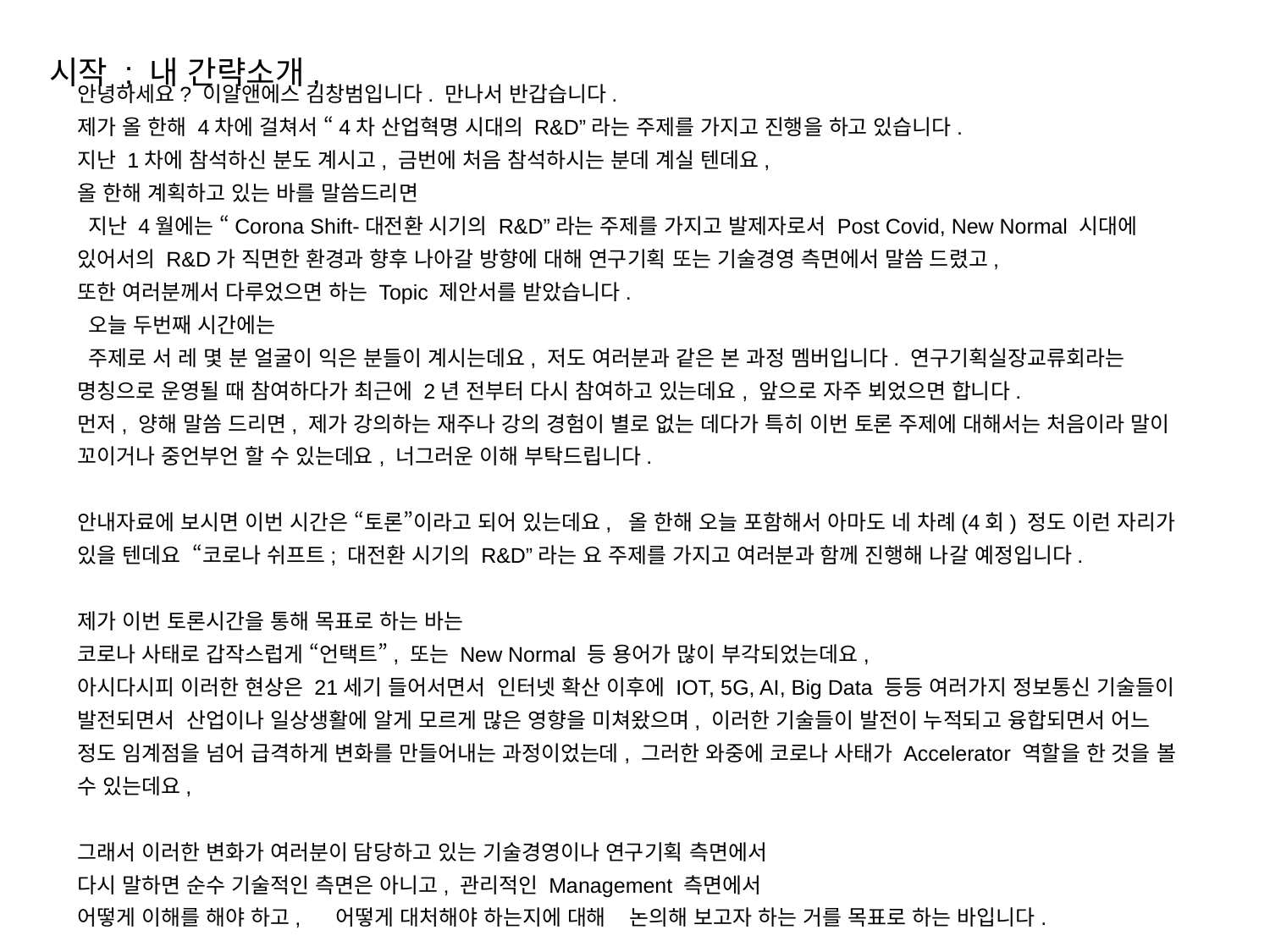

시작 ; 내 간략소개,
안녕하세요? 이알앤에스 김창범입니다. 만나서 반갑습니다.
제가 올 한해 4차에 걸쳐서 “4차 산업혁명 시대의 R&D”라는 주제를 가지고 진행을 하고 있습니다.
지난 1차에 참석하신 분도 계시고, 금번에 처음 참석하시는 분데 계실 텐데요,
올 한해 계획하고 있는 바를 말씀드리면
 지난 4월에는 “Corona Shift-대전환 시기의 R&D”라는 주제를 가지고 발제자로서 Post Covid, New Normal 시대에 있어서의 R&D가 직면한 환경과 향후 나아갈 방향에 대해 연구기획 또는 기술경영 측면에서 말씀 드렸고,
또한 여러분께서 다루었으면 하는 Topic 제안서를 받았습니다.
 오늘 두번째 시간에는
 주제로 서 레 몇 분 얼굴이 익은 분들이 계시는데요, 저도 여러분과 같은 본 과정 멤버입니다. 연구기획실장교류회라는 명칭으로 운영될 때 참여하다가 최근에 2년 전부터 다시 참여하고 있는데요, 앞으로 자주 뵈었으면 합니다.
먼저, 양해 말씀 드리면, 제가 강의하는 재주나 강의 경험이 별로 없는 데다가 특히 이번 토론 주제에 대해서는 처음이라 말이 꼬이거나 중언부언 할 수 있는데요, 너그러운 이해 부탁드립니다.

안내자료에 보시면 이번 시간은 “토론”이라고 되어 있는데요,  올 한해 오늘 포함해서 아마도 네 차례(4회) 정도 이런 자리가 있을 텐데요  “코로나 쉬프트; 대전환 시기의 R&D”라는 요 주제를 가지고 여러분과 함께 진행해 나갈 예정입니다.

제가 이번 토론시간을 통해 목표로 하는 바는
코로나 사태로 갑작스럽게 “언택트”, 또는 New Normal 등 용어가 많이 부각되었는데요,
아시다시피 이러한 현상은 21세기 들어서면서  인터넷 확산 이후에 IOT, 5G, AI, Big Data 등등 여러가지 정보통신 기술들이 발전되면서  산업이나 일상생활에 알게 모르게 많은 영향을 미쳐왔으며, 이러한 기술들이 발전이 누적되고 융합되면서 어느 정도 임계점을 넘어 급격하게 변화를 만들어내는 과정이었는데, 그러한 와중에 코로나 사태가 Accelerator 역할을 한 것을 볼 수 있는데요,

그래서 이러한 변화가 여러분이 담당하고 있는 기술경영이나 연구기획 측면에서
다시 말하면 순수 기술적인 측면은 아니고, 관리적인 Management 측면에서
어떻게 이해를 해야 하고,     어떻게 대처해야 하는지에 대해    논의해 보고자 하는 거를 목표로 하는 바입니다.